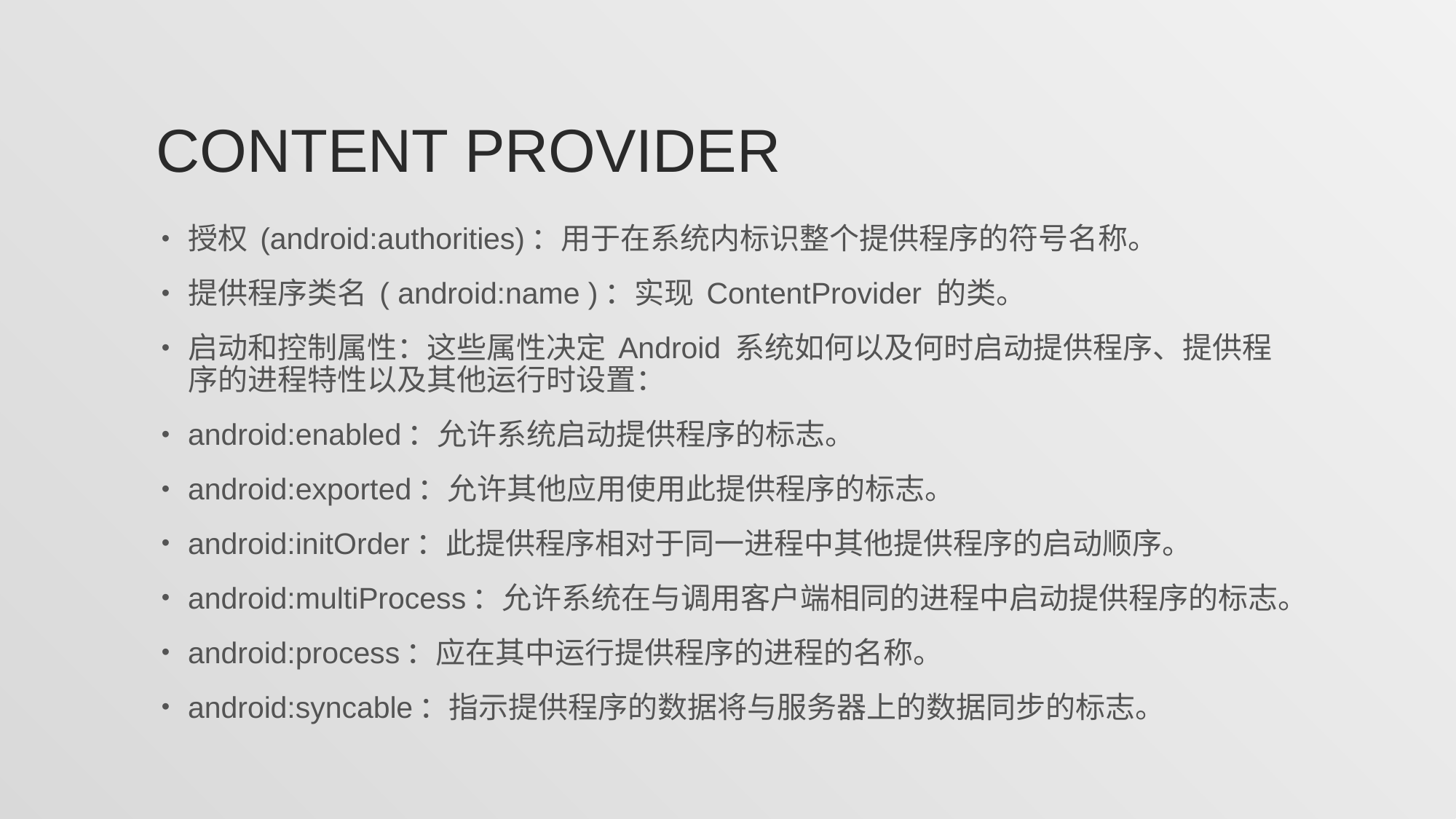

# Content provider
授权 (android:authorities)：用于在系统内标识整个提供程序的符号名称。
提供程序类名 ( android:name )：实现 ContentProvider 的类。
启动和控制属性：这些属性决定 Android 系统如何以及何时启动提供程序、提供程序的进程特性以及其他运行时设置：
android:enabled：允许系统启动提供程序的标志。
android:exported：允许其他应用使用此提供程序的标志。
android:initOrder：此提供程序相对于同一进程中其他提供程序的启动顺序。
android:multiProcess：允许系统在与调用客户端相同的进程中启动提供程序的标志。
android:process：应在其中运行提供程序的进程的名称。
android:syncable：指示提供程序的数据将与服务器上的数据同步的标志。